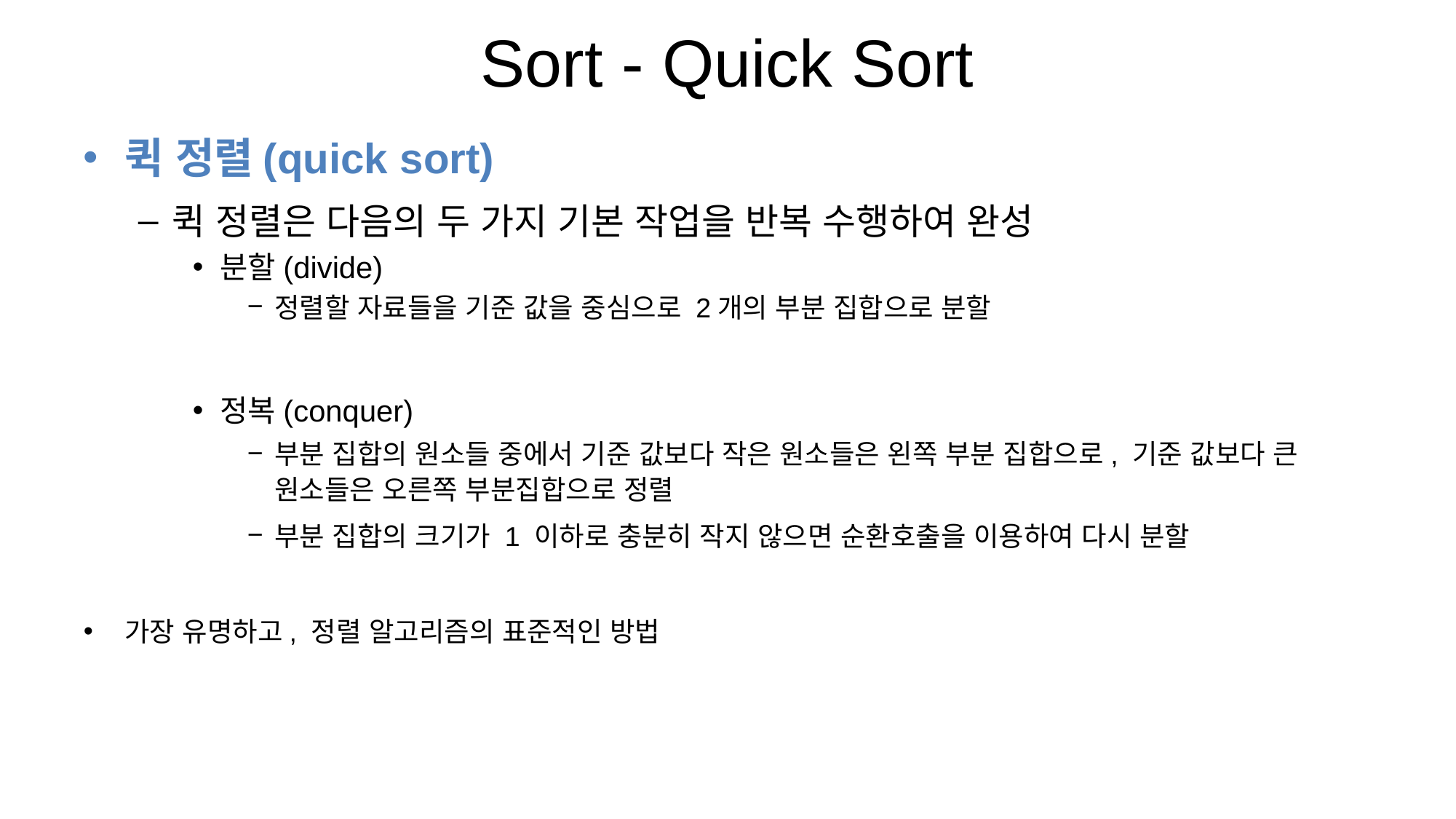

# Sort - Quick Sort
퀵 정렬(quick sort)
퀵 정렬은 다음의 두 가지 기본 작업을 반복 수행하여 완성
분할(divide)
정렬할 자료들을 기준 값을 중심으로 2개의 부분 집합으로 분할

정복(conquer)
부분 집합의 원소들 중에서 기준 값보다 작은 원소들은 왼쪽 부분 집합으로, 기준 값보다 큰 원소들은 오른쪽 부분집합으로 정렬
부분 집합의 크기가 1 이하로 충분히 작지 않으면 순환호출을 이용하여 다시 분할

가장 유명하고, 정렬 알고리즘의 표준적인 방법